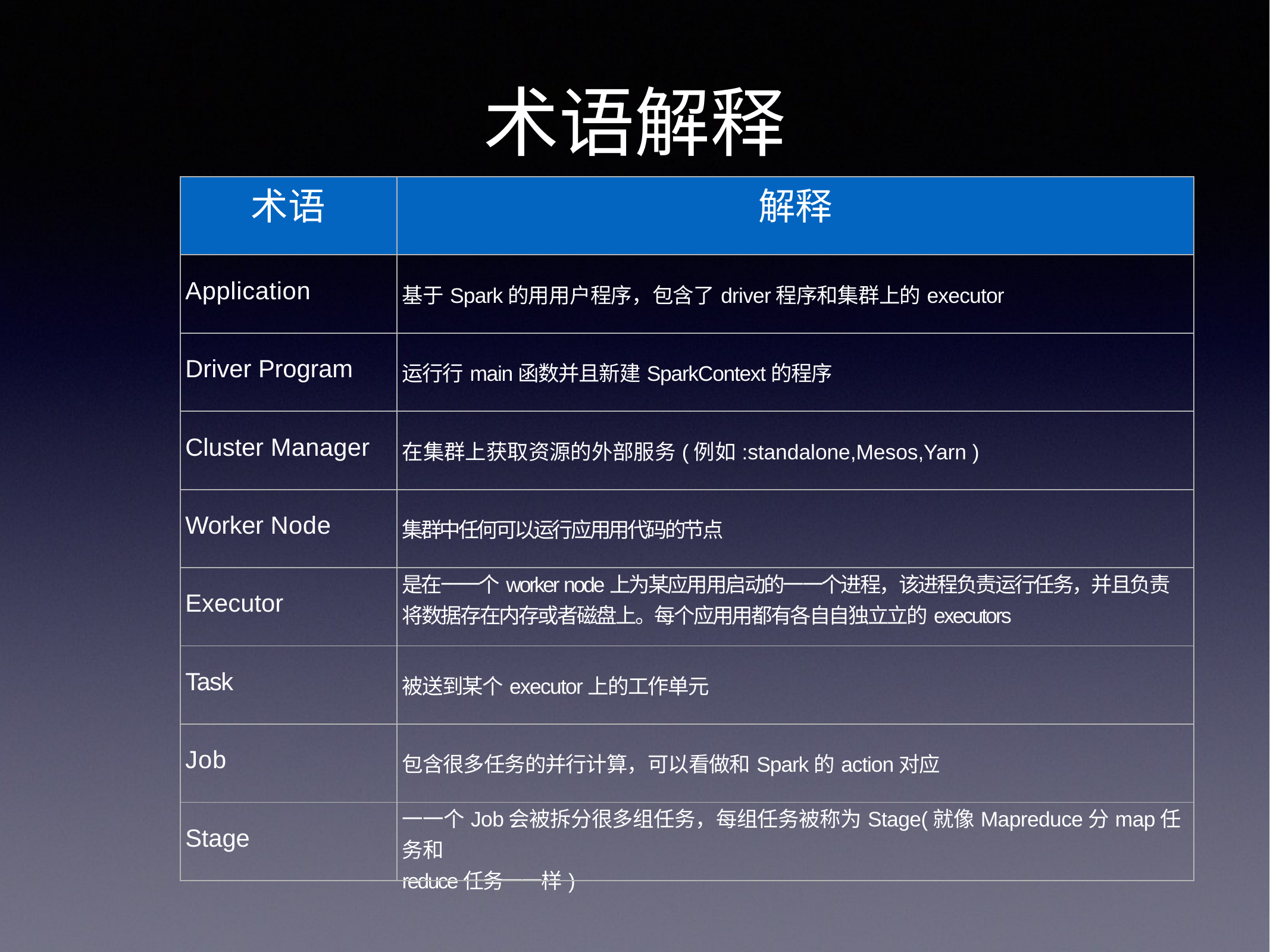

# 术语解释
| 术语 | 解释 |
| --- | --- |
| Application | 基于Spark的⽤用户程序，包含了driver程序和集群上的executor |
| Driver Program | 运⾏行main函数并且新建SparkContext的程序 |
| Cluster Manager | 在集群上获取资源的外部服务(例如:standalone,Mesos,Yarn ) |
| Worker Node | 集群中任何可以运行应⽤用代码的节点 |
| Executor | 是在⼀一个worker node上为某应⽤用启动的⼀一个进程，该进程负责运行任务，并且负责 将数据存在内存或者磁盘上。每个应⽤用都有各⾃自独⽴立的executors |
| Task | 被送到某个executor上的工作单元 |
| Job | 包含很多任务的并行计算，可以看做和Spark的action对应 |
| Stage | ⼀一个Job会被拆分很多组任务，每组任务被称为Stage(就像Mapreduce分map任务和 reduce任务⼀一样) |
21